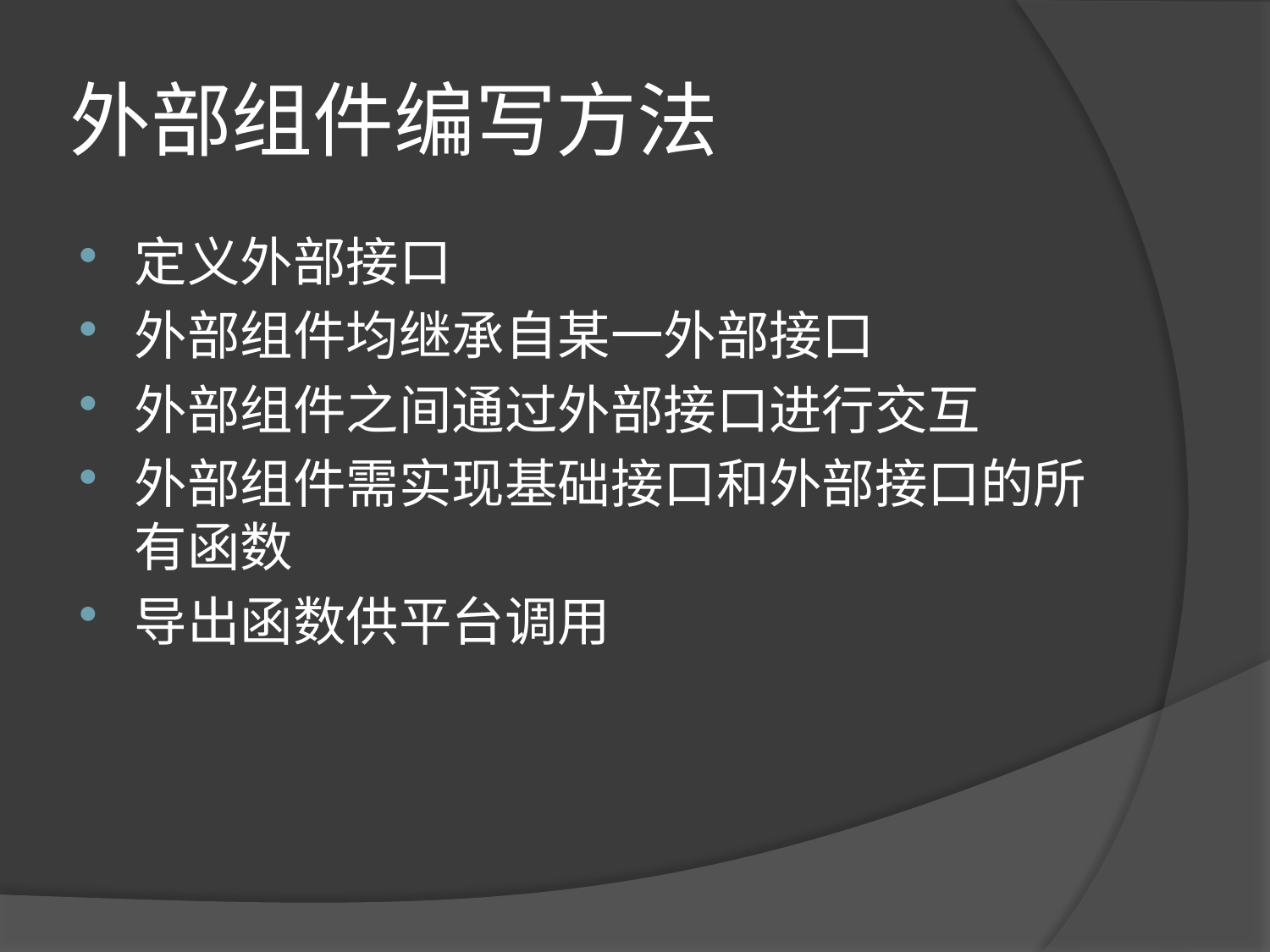

# 外部组件编写方法
定义外部接口
外部组件均继承自某一外部接口
外部组件之间通过外部接口进行交互
外部组件需实现基础接口和外部接口的所有函数
导出函数供平台调用